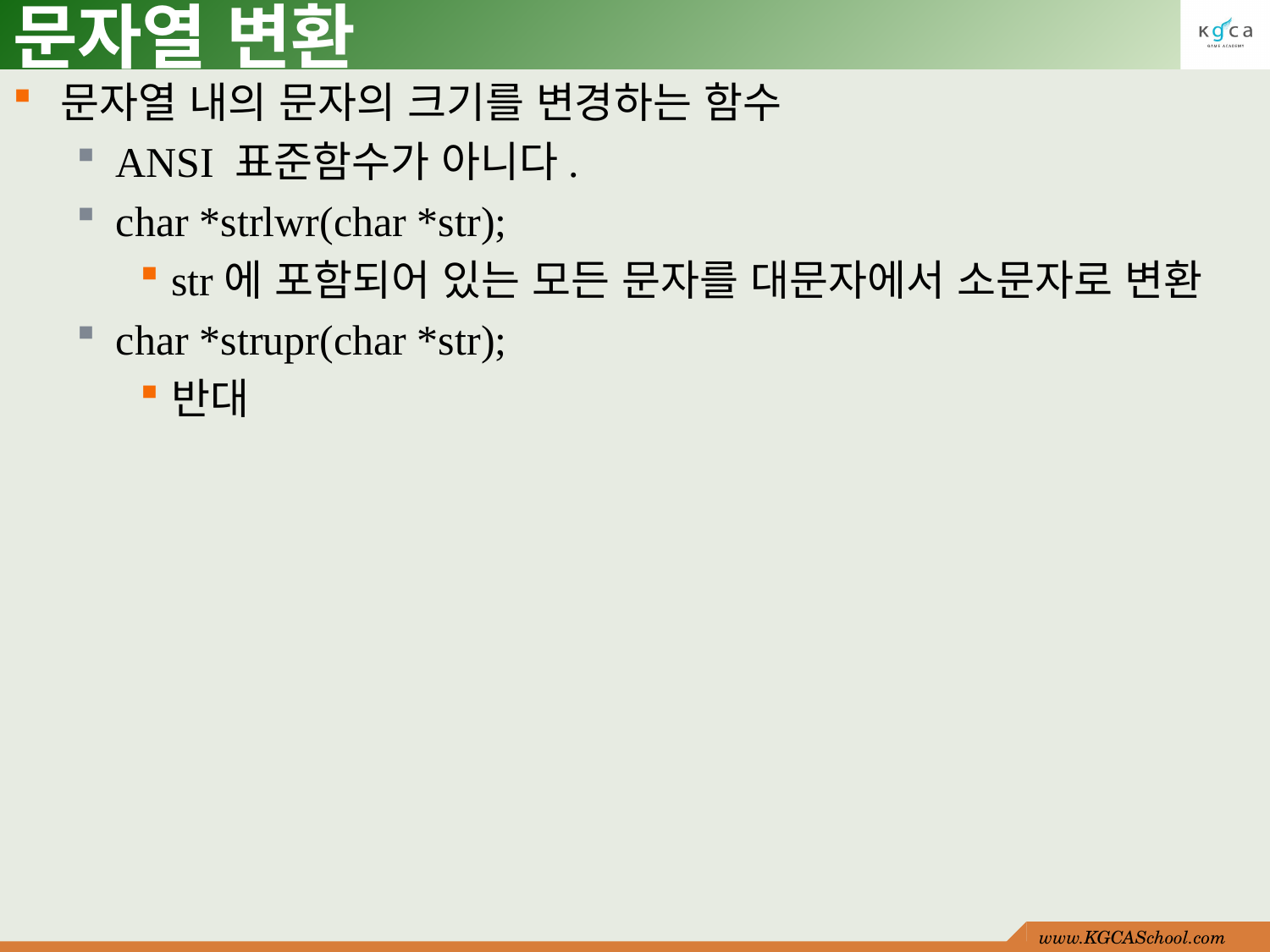

# 문자열 변환
문자열 내의 문자의 크기를 변경하는 함수
ANSI 표준함수가 아니다.
char *strlwr(char *str);
str에 포함되어 있는 모든 문자를 대문자에서 소문자로 변환
char *strupr(char *str);
반대